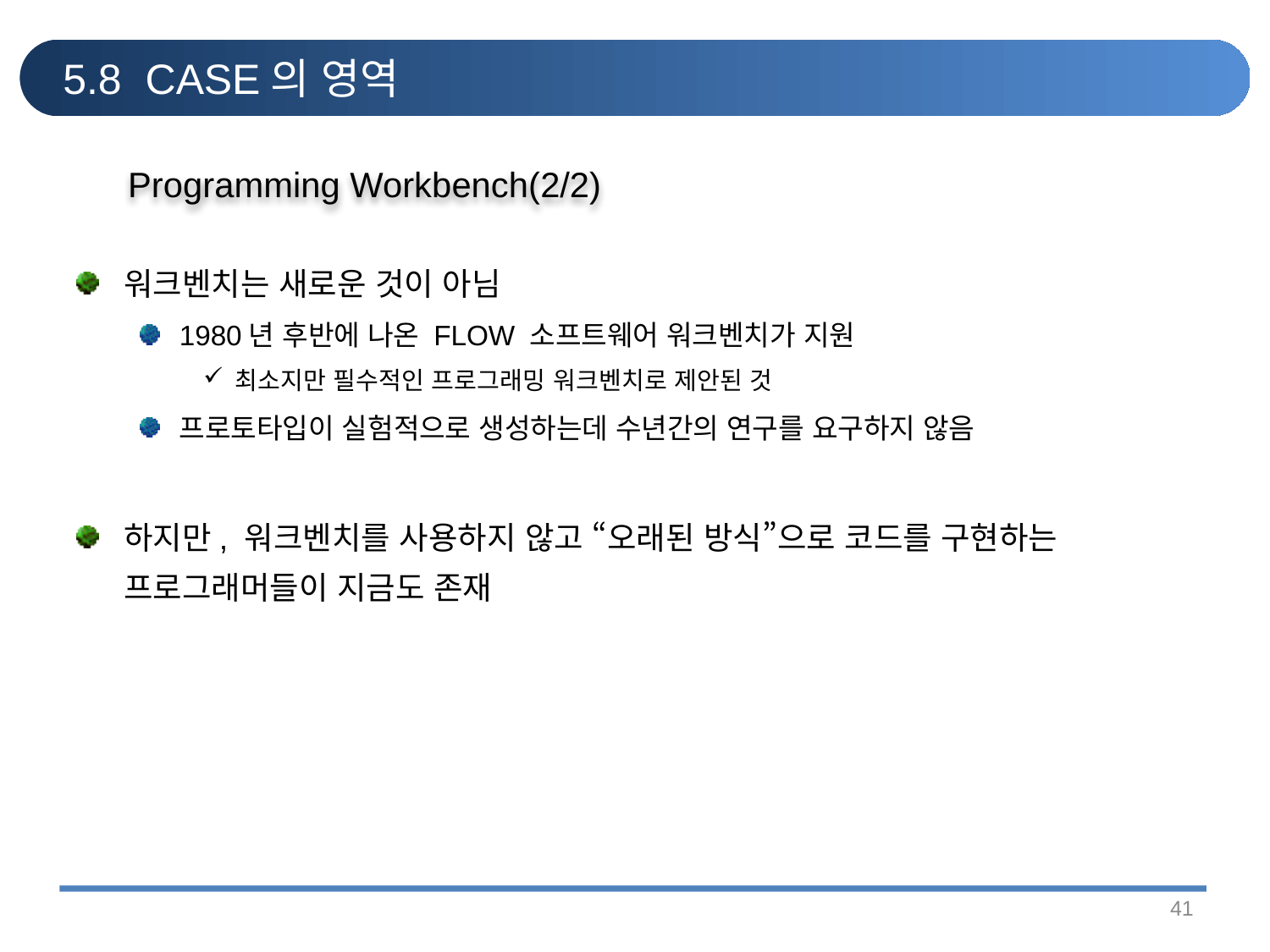

# 5.8  CASE의 영역
Programming Workbench(2/2)
워크벤치는 새로운 것이 아님
1980년 후반에 나온 FLOW 소프트웨어 워크벤치가 지원
최소지만 필수적인 프로그래밍 워크벤치로 제안된 것
프로토타입이 실험적으로 생성하는데 수년간의 연구를 요구하지 않음

하지만, 워크벤치를 사용하지 않고 “오래된 방식”으로 코드를 구현하는 프로그래머들이 지금도 존재
41